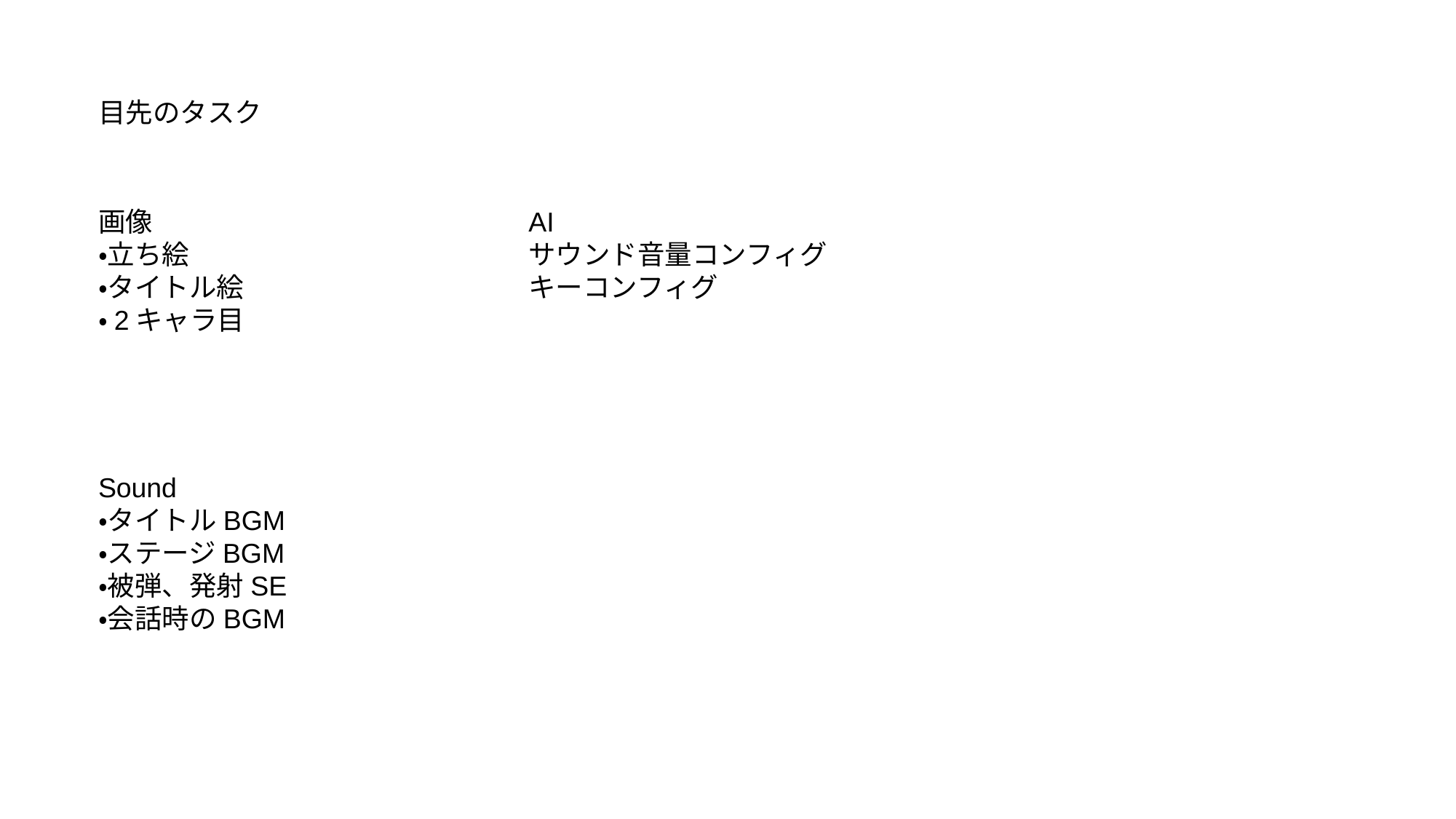

目先のタスク
画像
・立ち絵
・タイトル絵
・2キャラ目

AI
サウンド音量コンフィグ
キーコンフィグ
Sound
・タイトルBGM
・ステージBGM
・被弾、発射SE
・会話時のBGM